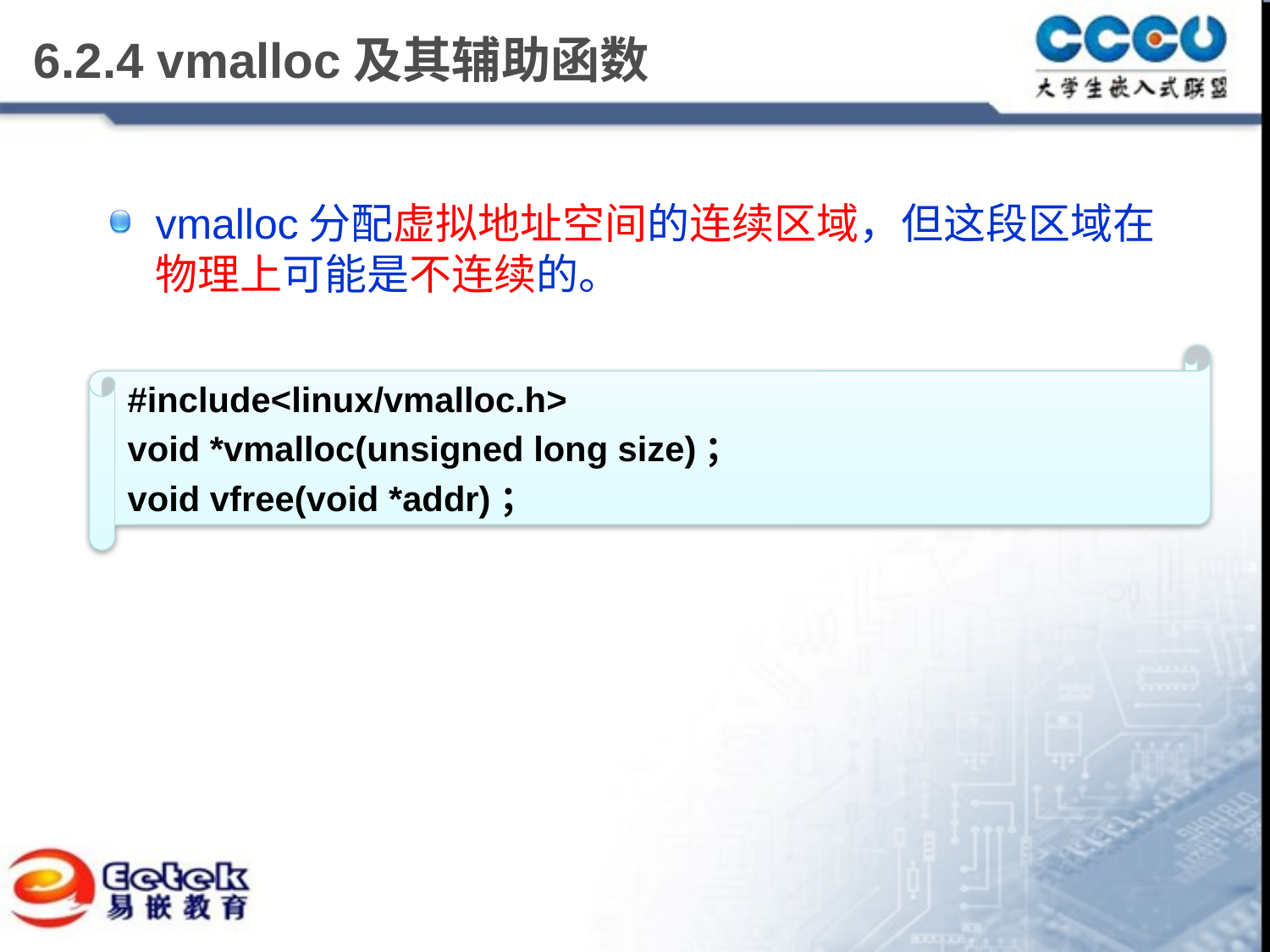

# 6.2.4 vmalloc及其辅助函数
vmalloc分配虚拟地址空间的连续区域，但这段区域在物理上可能是不连续的。

#include<linux/vmalloc.h>
void *vmalloc(unsigned long size)；
void vfree(void *addr)；